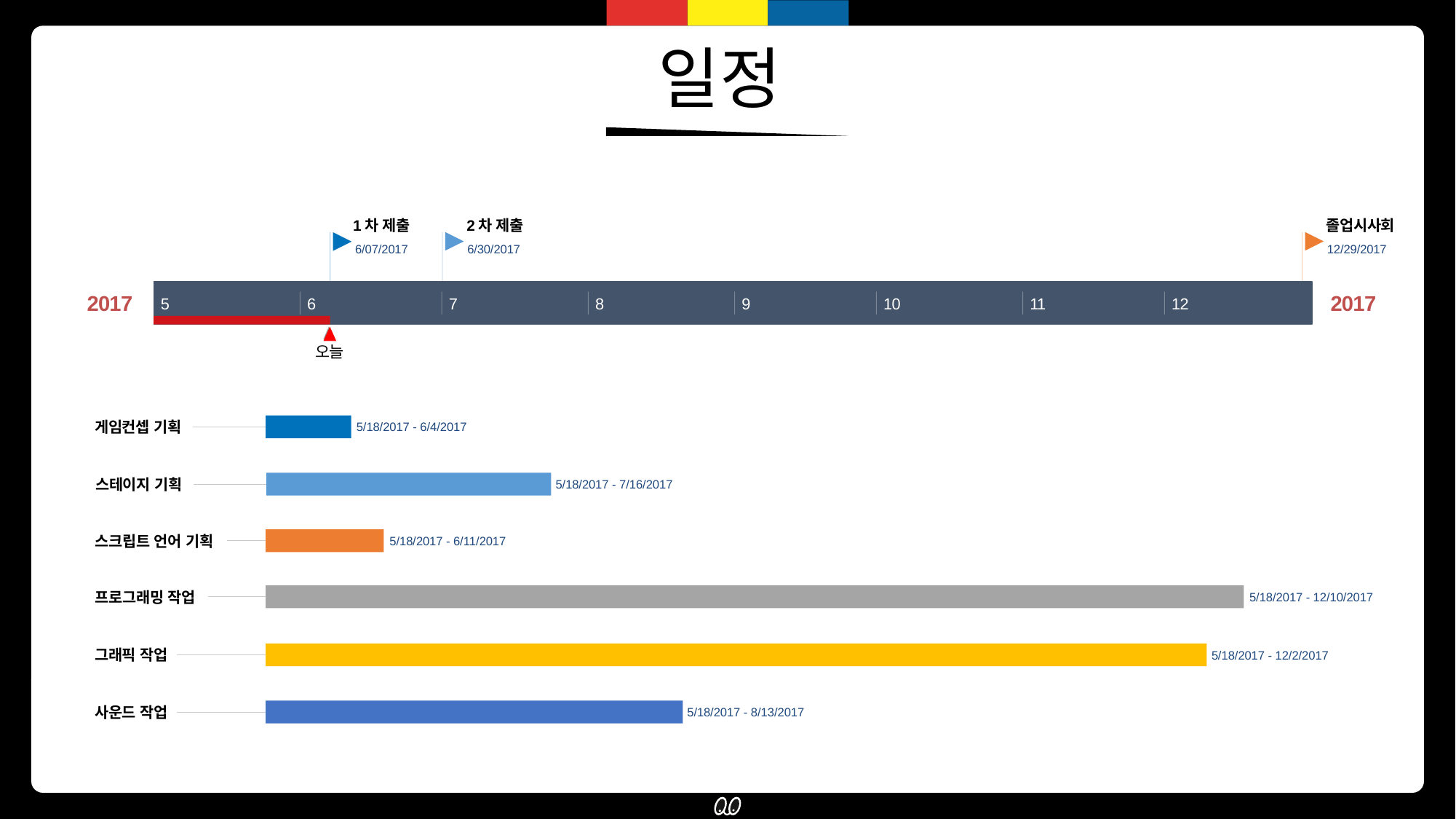

일정

2차 제출
6/30/2017
졸업시사회
12/29/2017
1차 제출
6/07/2017

2017
5
6
7
8
9
10
11
12
2017

오늘
5/18/2017 - 6/4/2017

게임컨셉 기획
5/18/2017 - 7/16/2017

스테이지 기획
5/18/2017 - 6/11/2017

스크립트 언어 기획
5/18/2017 - 12/10/2017

프로그래밍 작업
5/18/2017 - 12/2/2017

그래픽 작업
5/18/2017 - 8/13/2017

사운드 작업